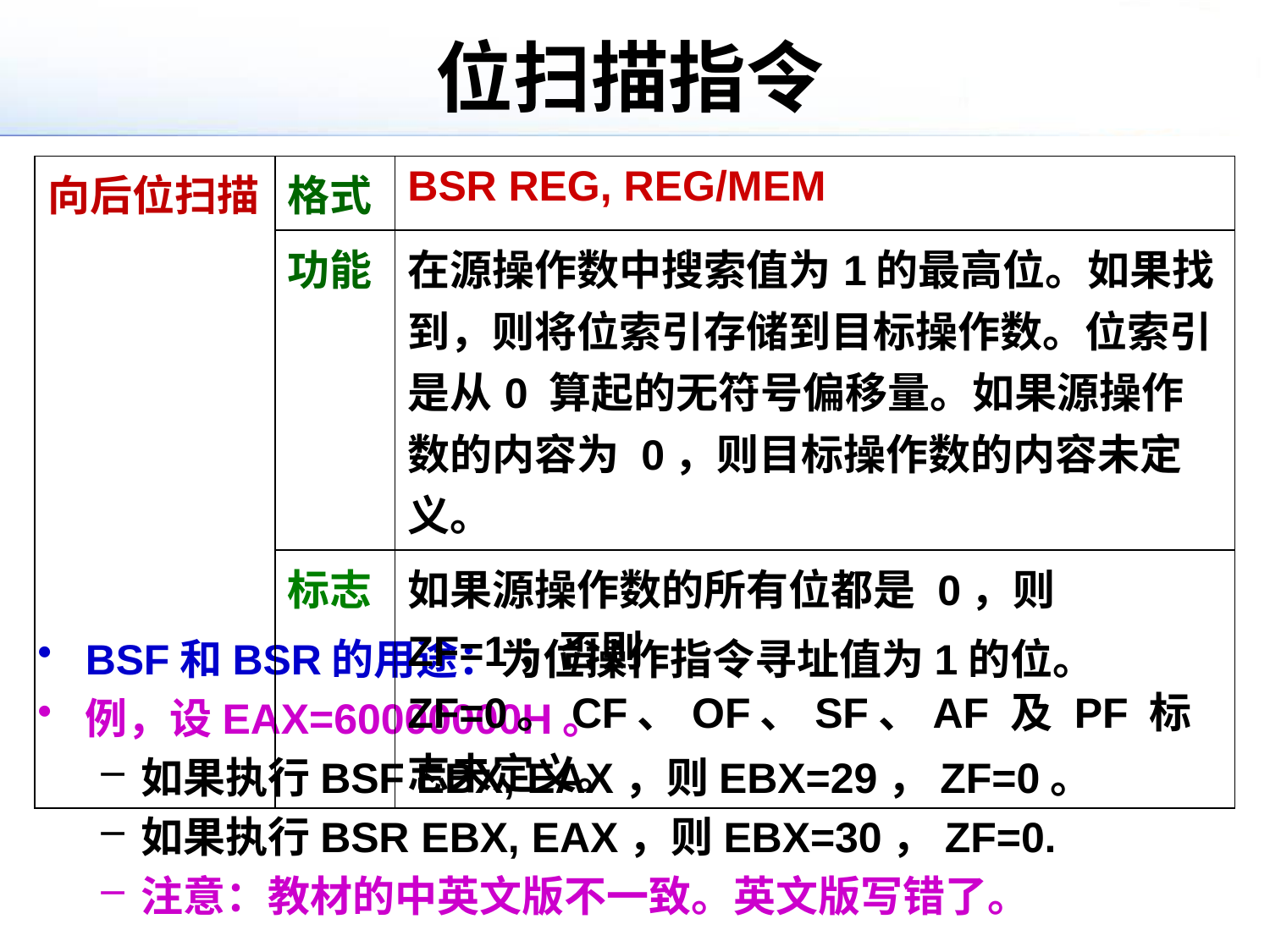

# 位扫描指令
| 向后位扫描 | 格式 | BSR REG, REG/MEM |
| --- | --- | --- |
|  | 功能 | 在源操作数中搜索值为1的最高位。如果找到，则将位索引存储到目标操作数。位索引是从0 算起的无符号偏移量。如果源操作数的内容为 0，则目标操作数的内容未定义。 |
|  | 标志 | 如果源操作数的所有位都是 0，则 ZF=1；否则 ZF=0。CF、OF、SF、AF 及 PF 标志未定义。 |
BSF和BSR的用途：为位操作指令寻址值为1的位。
例，设EAX=60000000H。
如果执行BSF EBX, EAX，则EBX=29，ZF=0。
如果执行BSR EBX, EAX，则EBX=30，ZF=0.
注意：教材的中英文版不一致。英文版写错了。